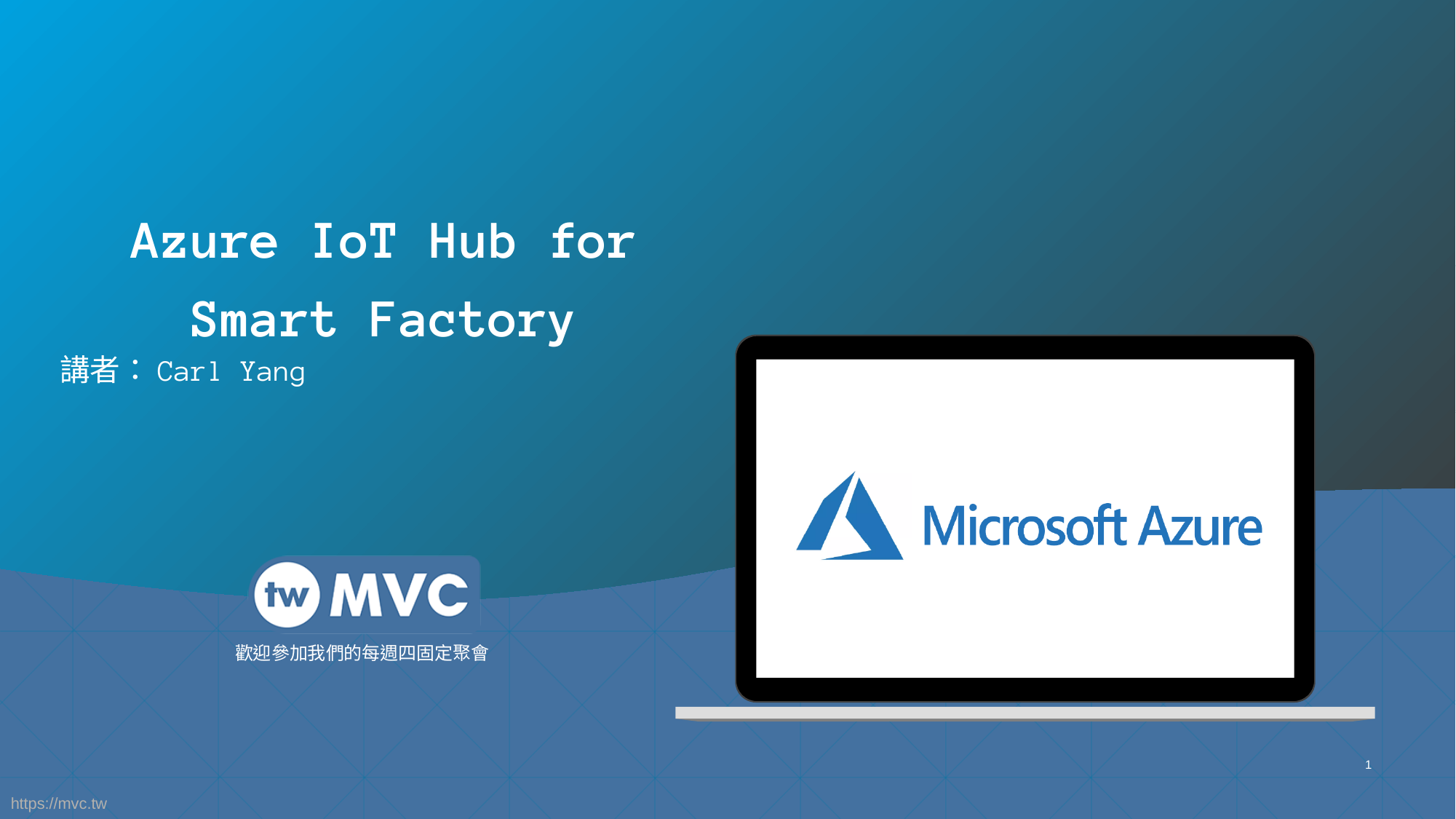

# Azure IoT Hub for Smart Factory

講者：Carl Yang

1